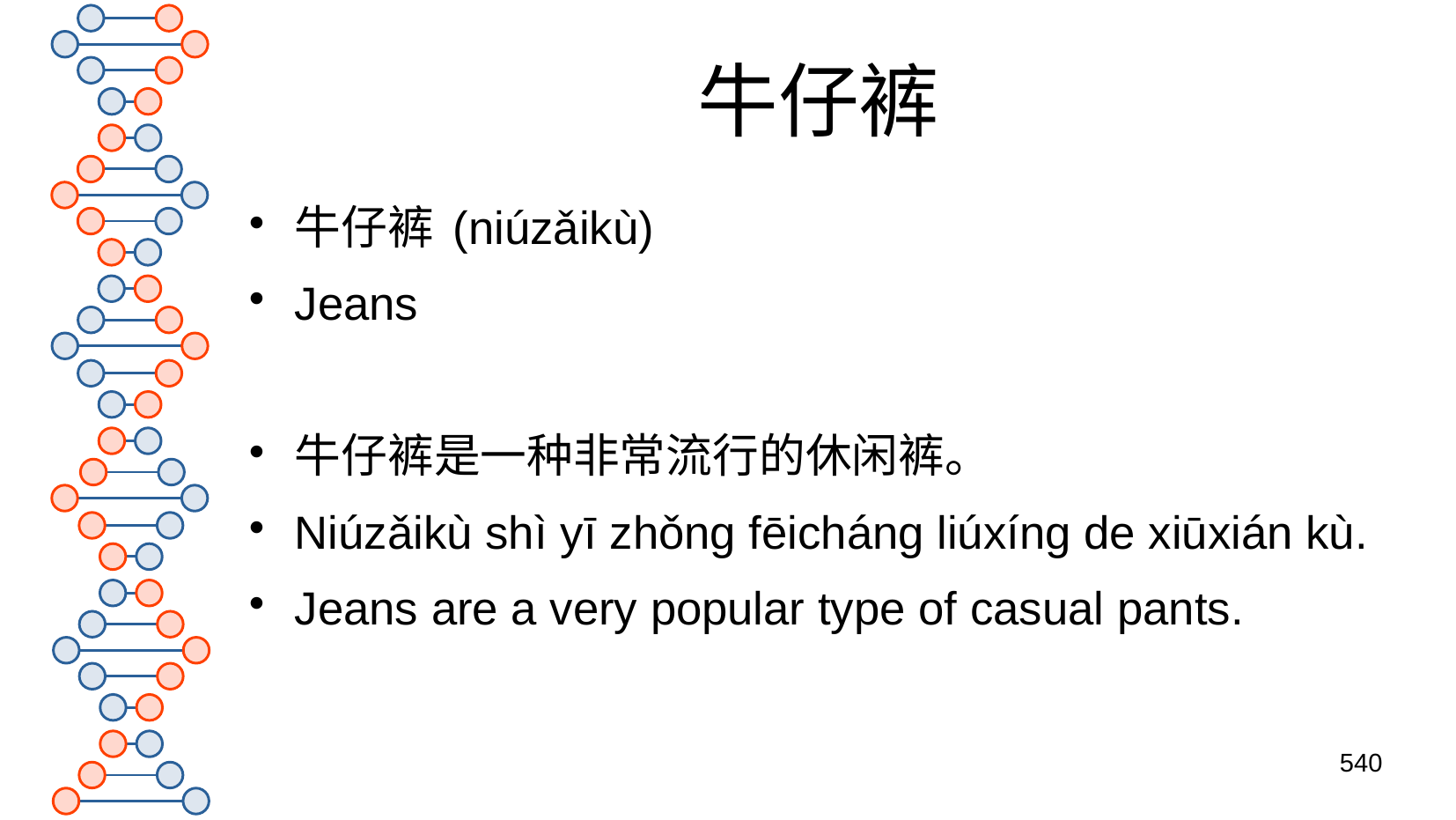

# 牛仔裤
牛仔裤 (niúzǎikù)
Jeans

牛仔裤是一种非常流行的休闲裤。
Niúzǎikù shì yī zhǒng fēicháng liúxíng de xiūxián kù.
Jeans are a very popular type of casual pants.
540